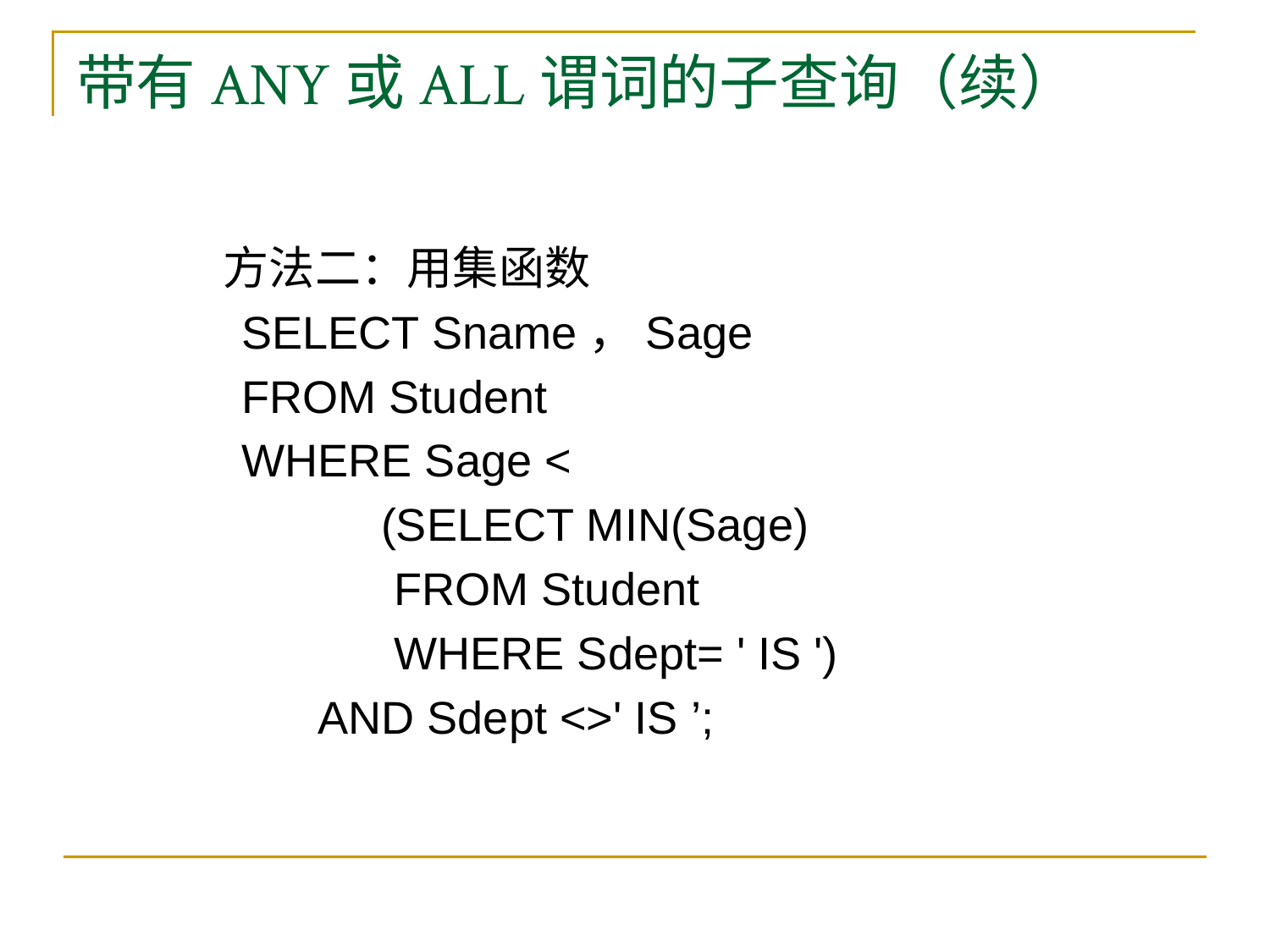

# 带有ANY或ALL谓词的子查询（续）
       方法二：用集函数
        SELECT Sname，Sage
        FROM Student
        WHERE Sage <
                   (SELECT MIN(Sage)
                    FROM Student
                    WHERE Sdept= ' IS ')
              AND Sdept <>' IS ’;